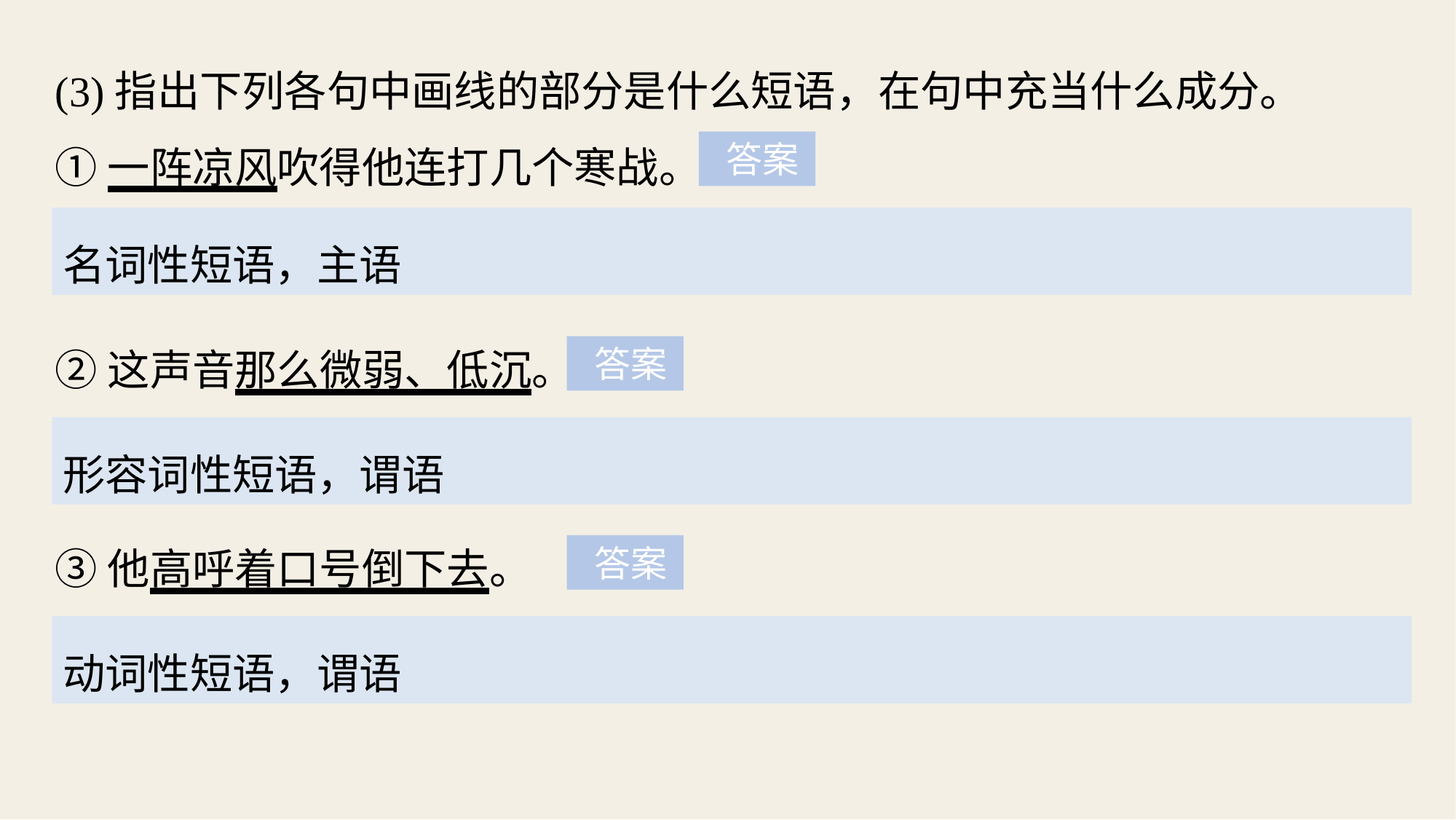

(3)指出下列各句中画线的部分是什么短语，在句中充当什么成分。
①一阵凉风吹得他连打几个寒战。
 答案
名词性短语，主语
②这声音那么微弱、低沉。
 答案
形容词性短语，谓语
③他高呼着口号倒下去。
 答案
动词性短语，谓语